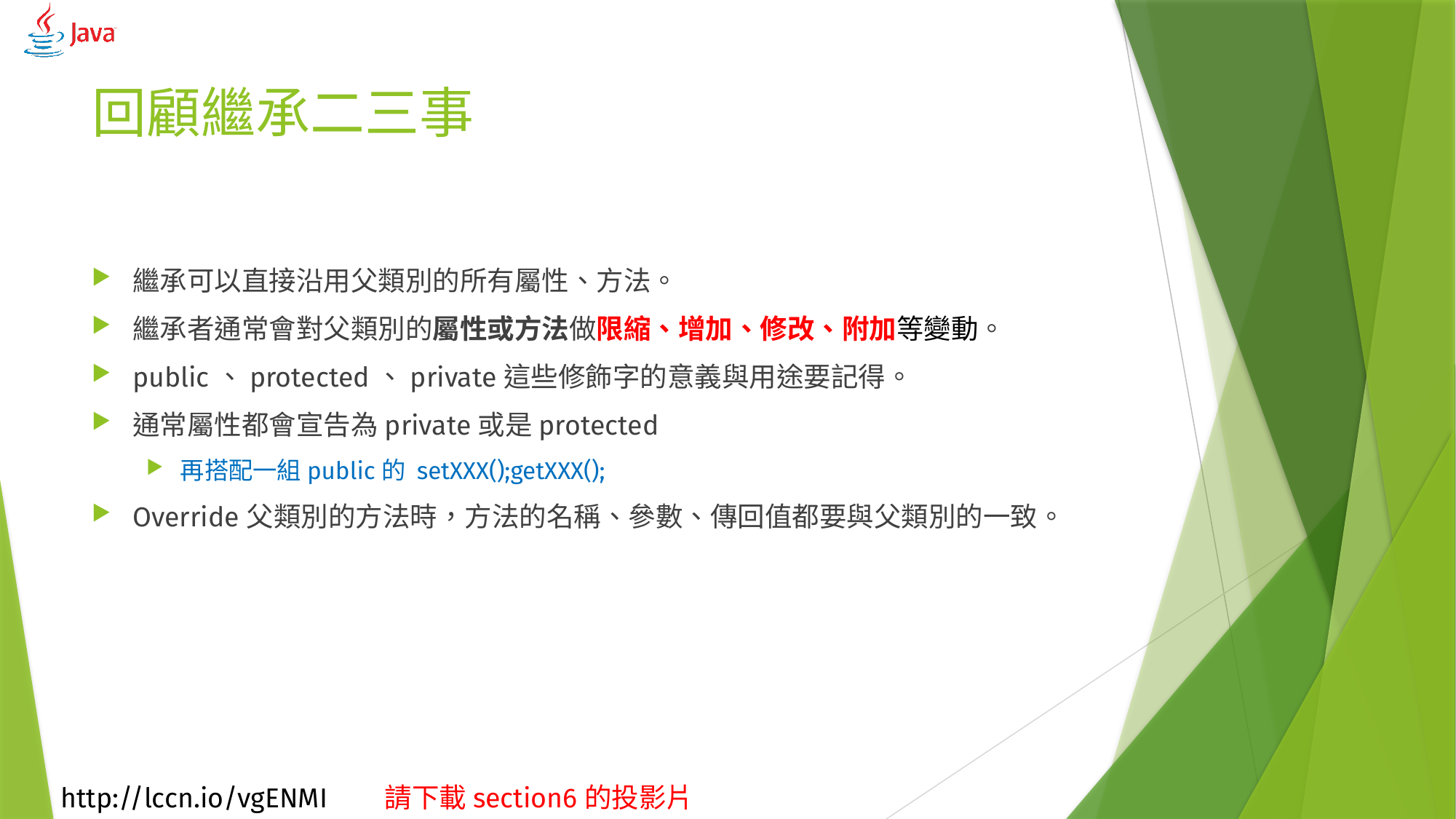

# 回顧繼承二三事
繼承可以直接沿用父類別的所有屬性、方法。
繼承者通常會對父類別的屬性或方法做限縮、增加、修改、附加等變動。
public、protected、private這些修飾字的意義與用途要記得。
通常屬性都會宣告為private或是protected
再搭配一組public的 setXXX();getXXX();
Override父類別的方法時，方法的名稱、參數、傳回值都要與父類別的一致。